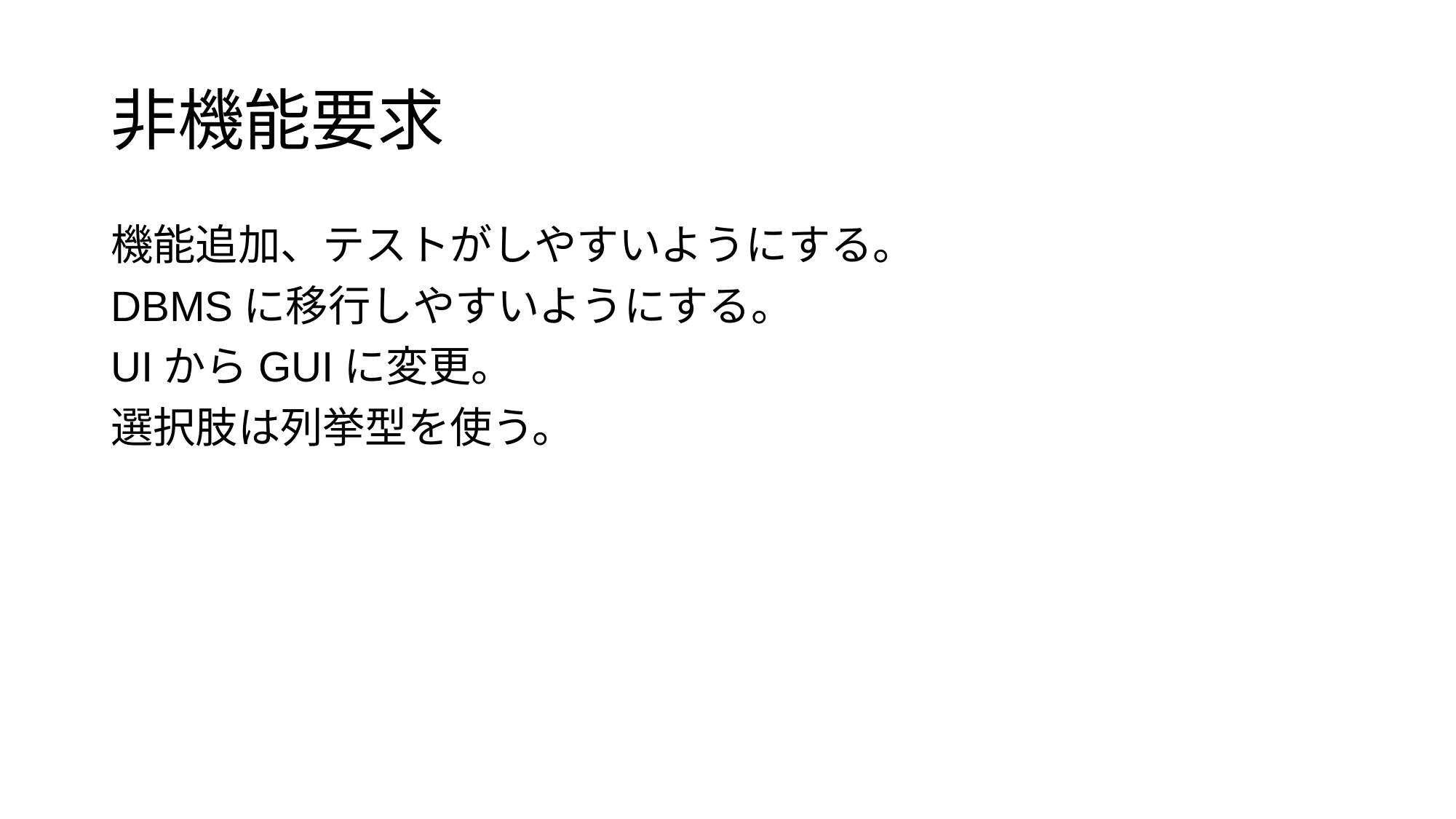

# 非機能要求
機能追加、テストがしやすいようにする。
DBMSに移行しやすいようにする。
UIからGUIに変更。
選択肢は列挙型を使う。